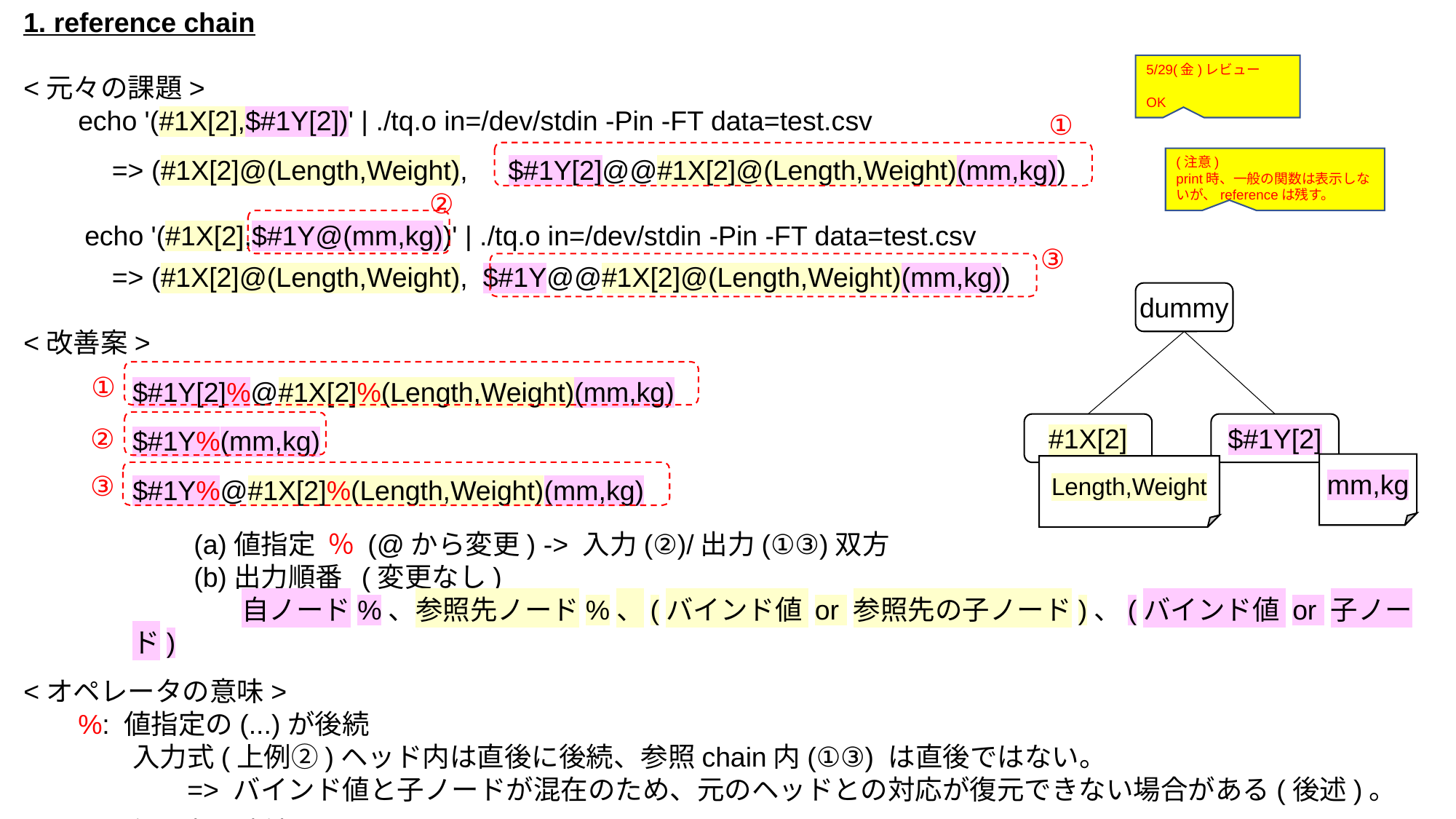

1. reference chain

<元々の課題>
echo '(#1X[2],$#1Y[2])' | ./tq.o in=/dev/stdin -Pin -FT data=test.csv
　=> (#1X[2]@(Length,Weight),　$#1Y[2]@@#1X[2]@(Length,Weight)(mm,kg))

　　echo '(#1X[2],$#1Y@(mm,kg))' | ./tq.o in=/dev/stdin -Pin -FT data=test.csv
　=> (#1X[2]@(Length,Weight),  $#1Y@@#1X[2]@(Length,Weight)(mm,kg))

<改善案>
$#1Y[2]%@#1X[2]%(Length,Weight)(mm,kg)
$#1Y%(mm,kg)
$#1Y%@#1X[2]%(Length,Weight)(mm,kg)
　　(a)値指定  ％ (@から変更) -> 入力(②)/出力(①③)双方
　　(b)出力順番  (変更なし)
	自ノード%、参照先ノード%、(バインド値 or 参照先の子ノード)、(バインド値 or 子ノード)
<オペレータの意味>
%: 値指定の(...)が後続
入力式(上例②)ヘッド内は直後に後続、参照chain内(①③) は直後ではない。
=> バインド値と子ノードが混在のため、元のヘッドとの対応が復元できない場合がある(後述)。
@: 参照先の連結
5/29(金)レビュー

OK
①

(注意)
print時、一般の関数は表示しないが、referenceは残す。
②

③

dummy

①

#1X[2]
$#1Y[2]
②
mm,kg
Length,Weight

③